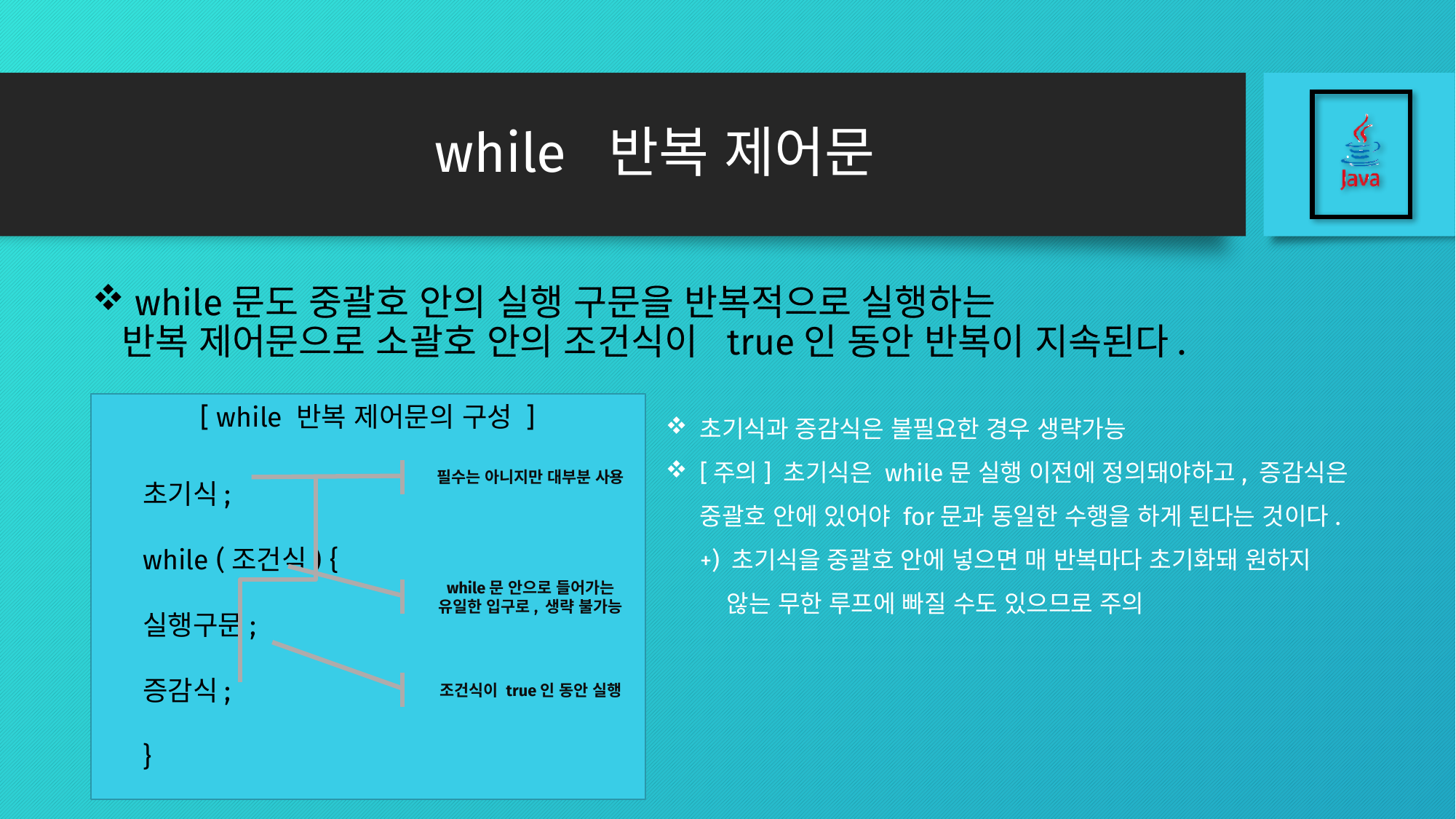

# while  반복 제어문
 while문도 중괄호 안의 실행 구문을 반복적으로 실행하는
반복 제어문으로 소괄호 안의 조건식이  true인 동안 반복이 지속된다.

[ while 반복 제어문의 구성 ]
초기식과 증감식은 불필요한 경우 생략가능
[주의] 초기식은 while문 실행 이전에 정의돼야하고, 증감식은
중괄호 안에 있어야 for문과 동일한 수행을 하게 된다는 것이다.
+) 초기식을 중괄호 안에 넣으면 매 반복마다 초기화돼 원하지
    않는 무한 루프에 빠질 수도 있으므로 주의
초기식;
while (조건식) {
실행구문;
증감식;
}
필수는 아니지만 대부분 사용
while문 안으로 들어가는
유일한 입구로, 생략 불가능
조건식이 true인 동안 실행